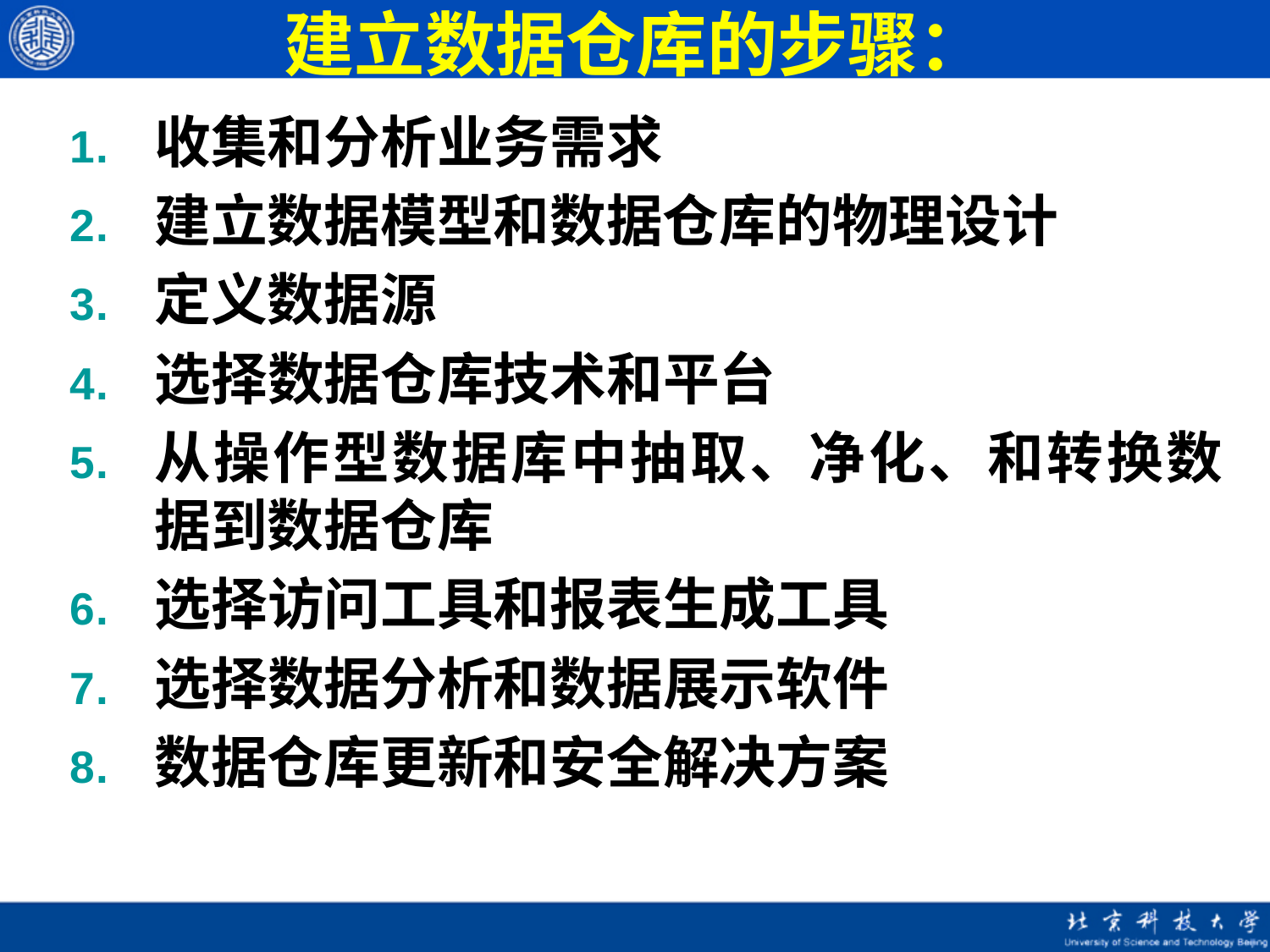

# 建立数据仓库的步骤：
收集和分析业务需求
建立数据模型和数据仓库的物理设计
定义数据源
选择数据仓库技术和平台
从操作型数据库中抽取、净化、和转换数据到数据仓库
选择访问工具和报表生成工具
选择数据分析和数据展示软件
数据仓库更新和安全解决方案